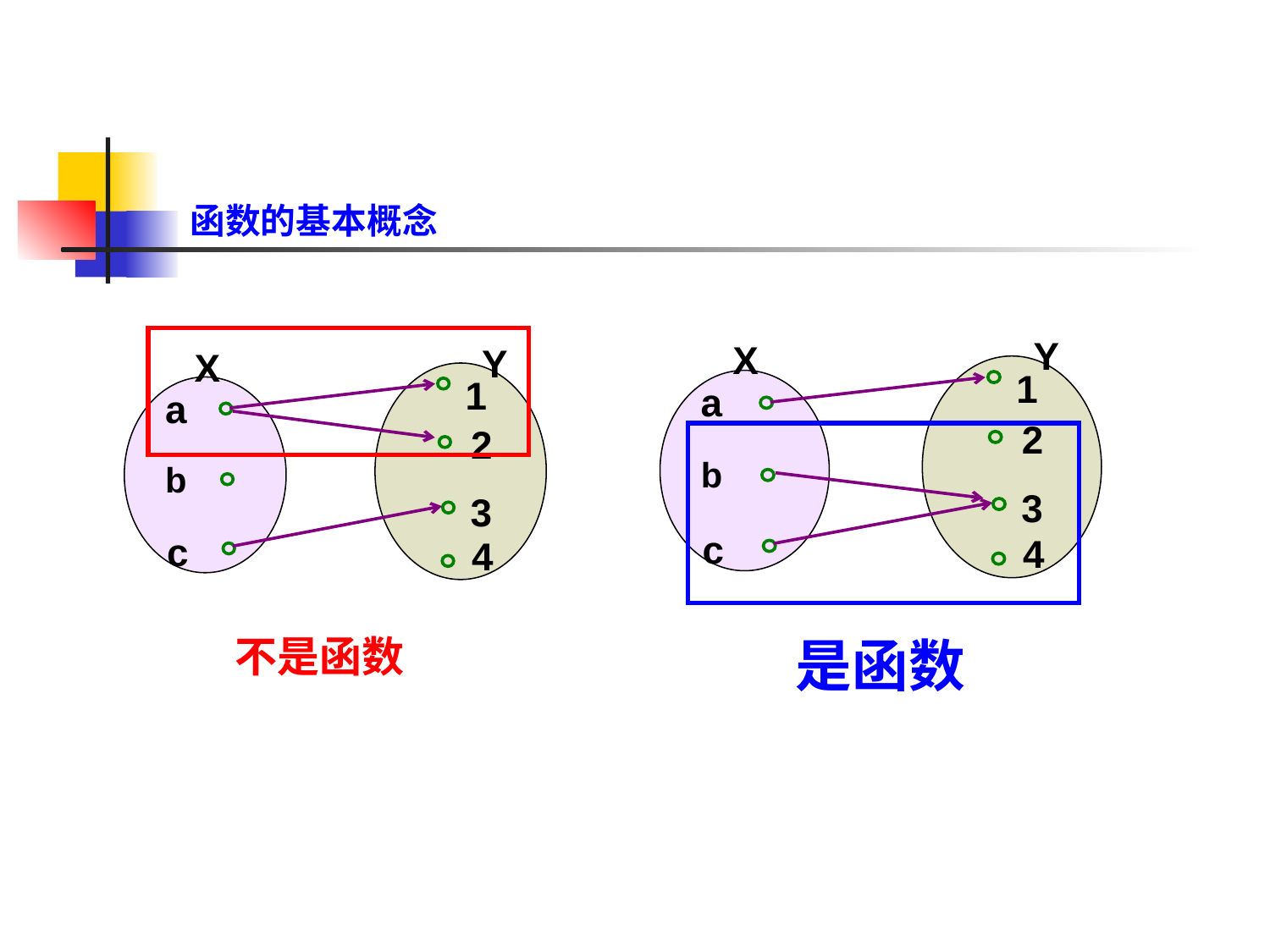

函数的基本概念
Y
X
1

   a

2

   b

3

   c
4

Y
X
1

   a

2

   b

3

   c
4

不是函数
是函数